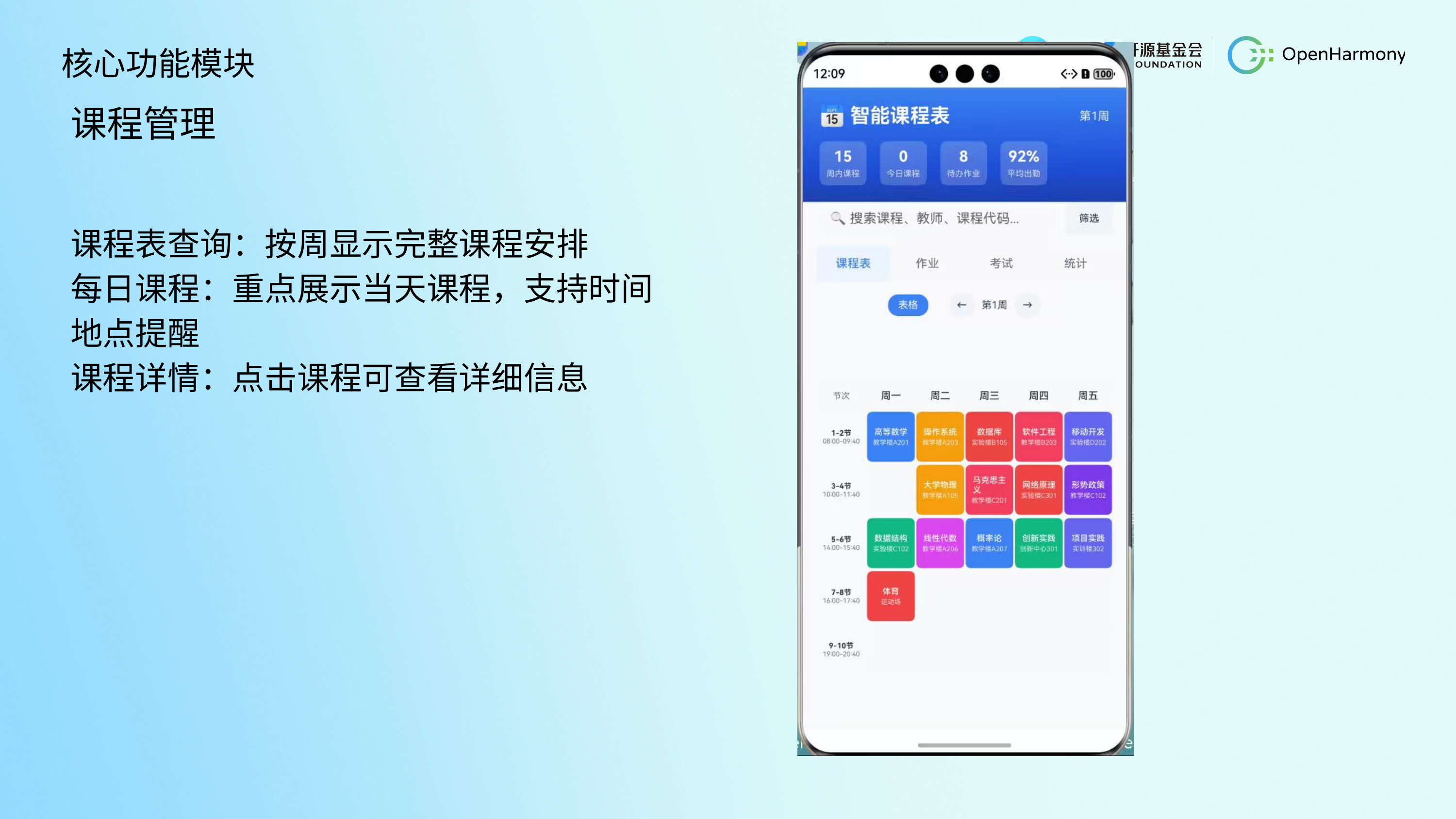

核心功能模块
课程管理
课程表查询：按周显示完整课程安排
每日课程：重点展示当天课程，支持时间地点提醒
课程详情：点击课程可查看详细信息